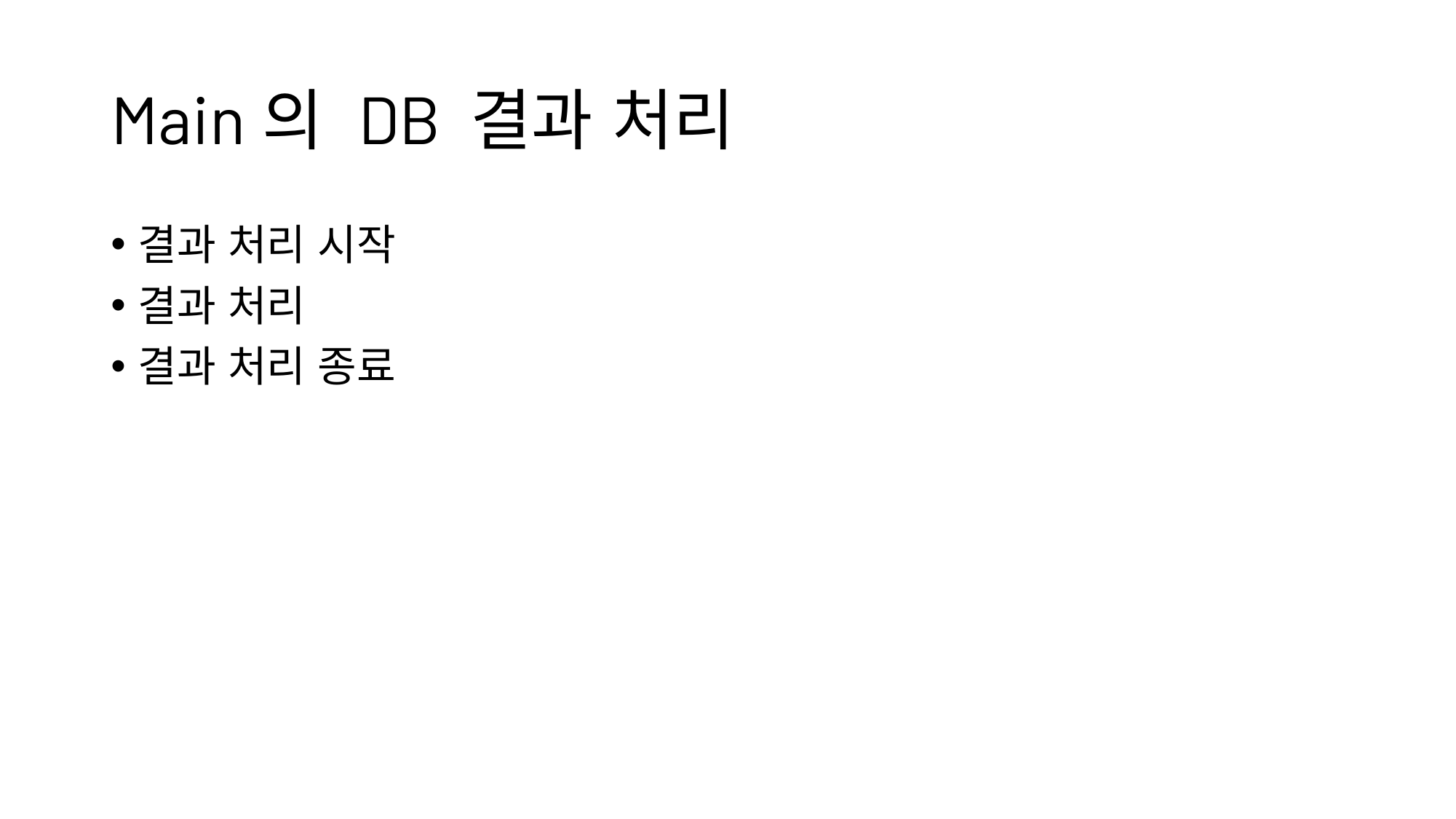

# Main의 DB 결과 처리
결과 처리 시작
결과 처리
결과 처리 종료